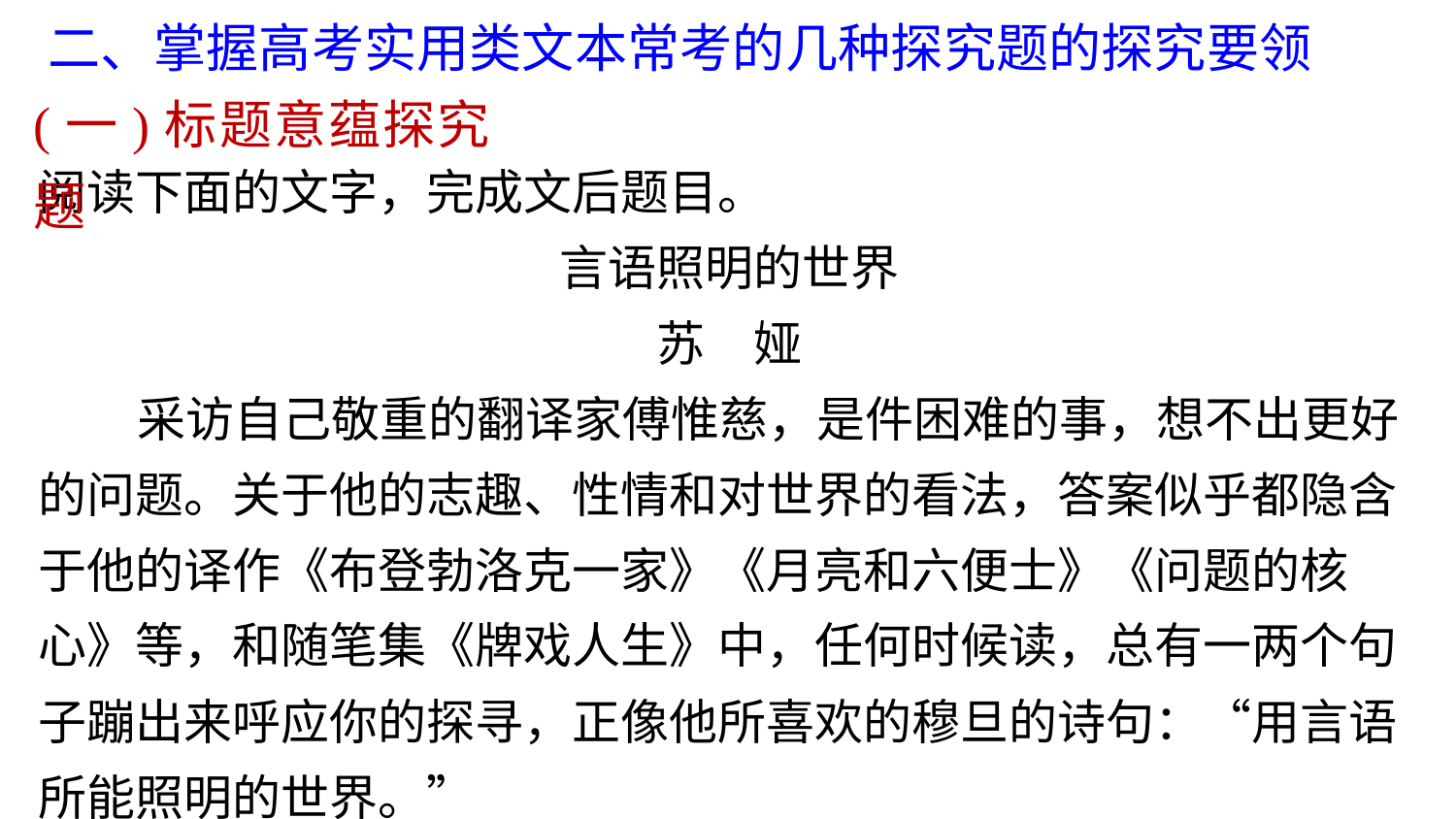

二、掌握高考实用类文本常考的几种探究题的探究要领
(一)标题意蕴探究题
阅读下面的文字，完成文后题目。
言语照明的世界
苏　娅
        采访自己敬重的翻译家傅惟慈，是件困难的事，想不出更好的问题。关于他的志趣、性情和对世界的看法，答案似乎都隐含于他的译作《布登勃洛克一家》《月亮和六便士》《问题的核心》等，和随笔集《牌戏人生》中，任何时候读，总有一两个句子蹦出来呼应你的探寻，正像他所喜欢的穆旦的诗句：“用言语所能照明的世界。”